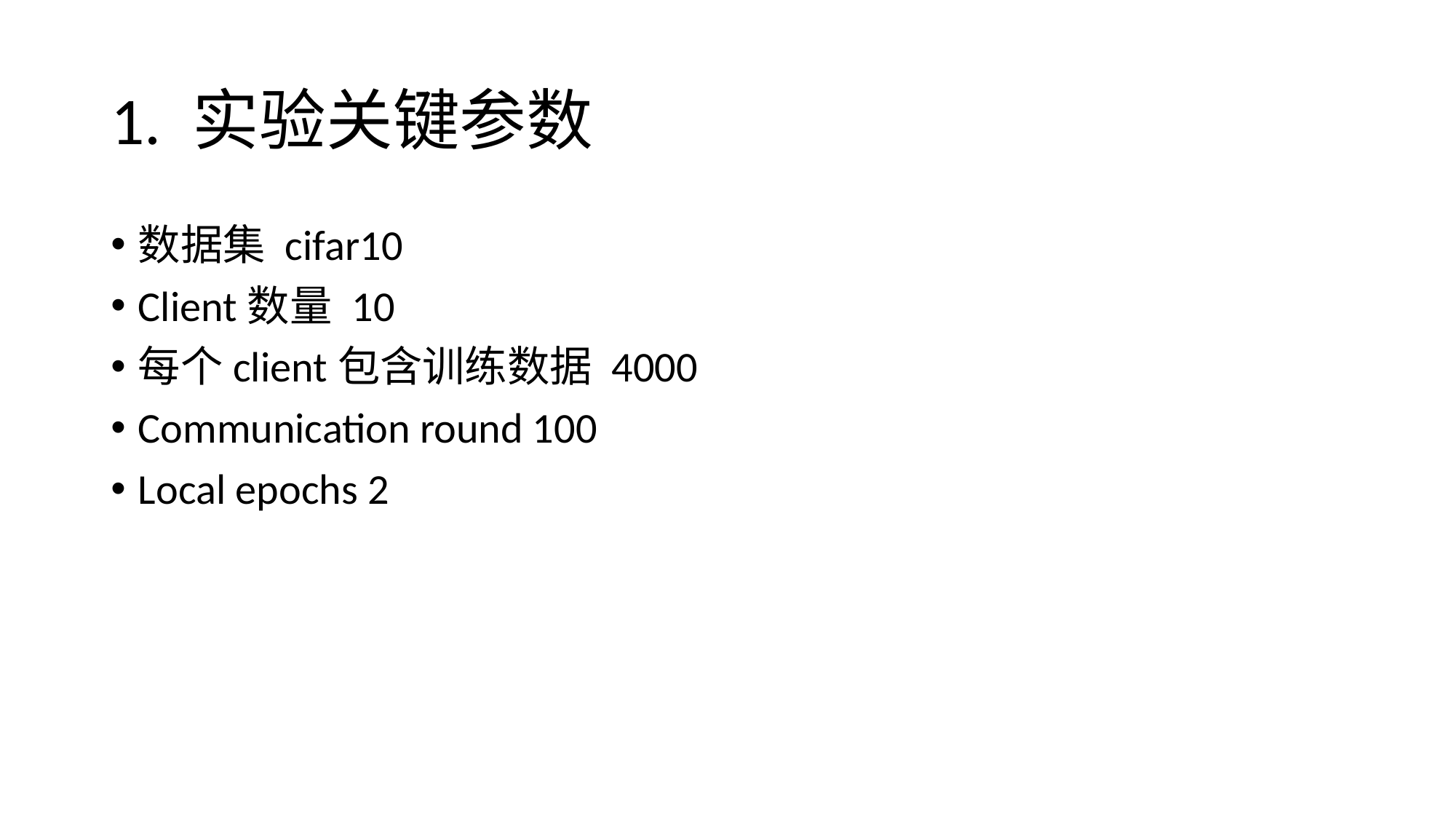

# 1. 实验关键参数
数据集 cifar10
Client数量 10
每个client包含训练数据 4000
Communication round 100
Local epochs 2